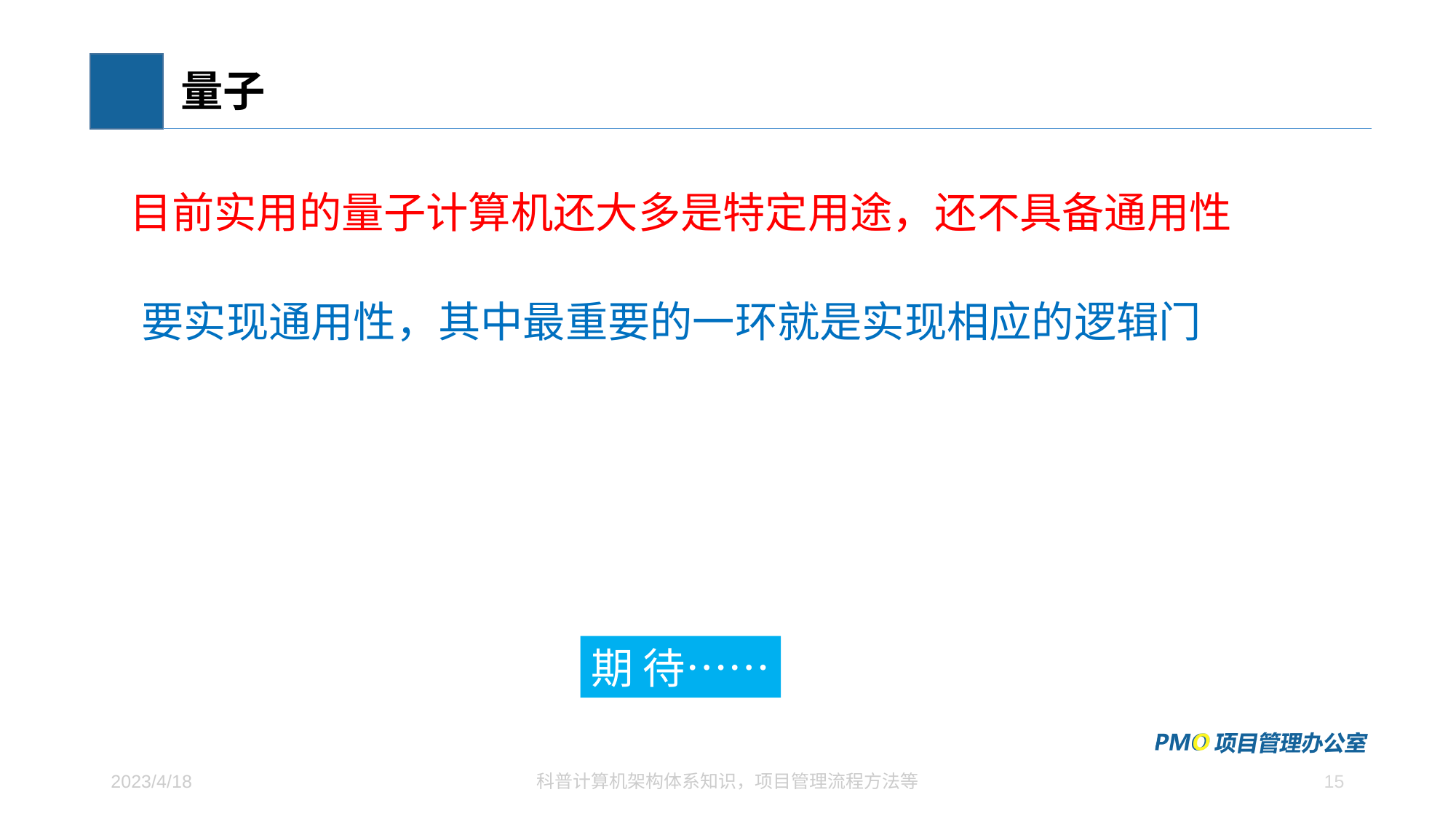

# 量子
目前实用的量子计算机还大多是特定用途，还不具备通用性
要实现通用性，其中最重要的一环就是实现相应的逻辑门
期 待……
15
2023/4/18
科普计算机架构体系知识，项目管理流程方法等